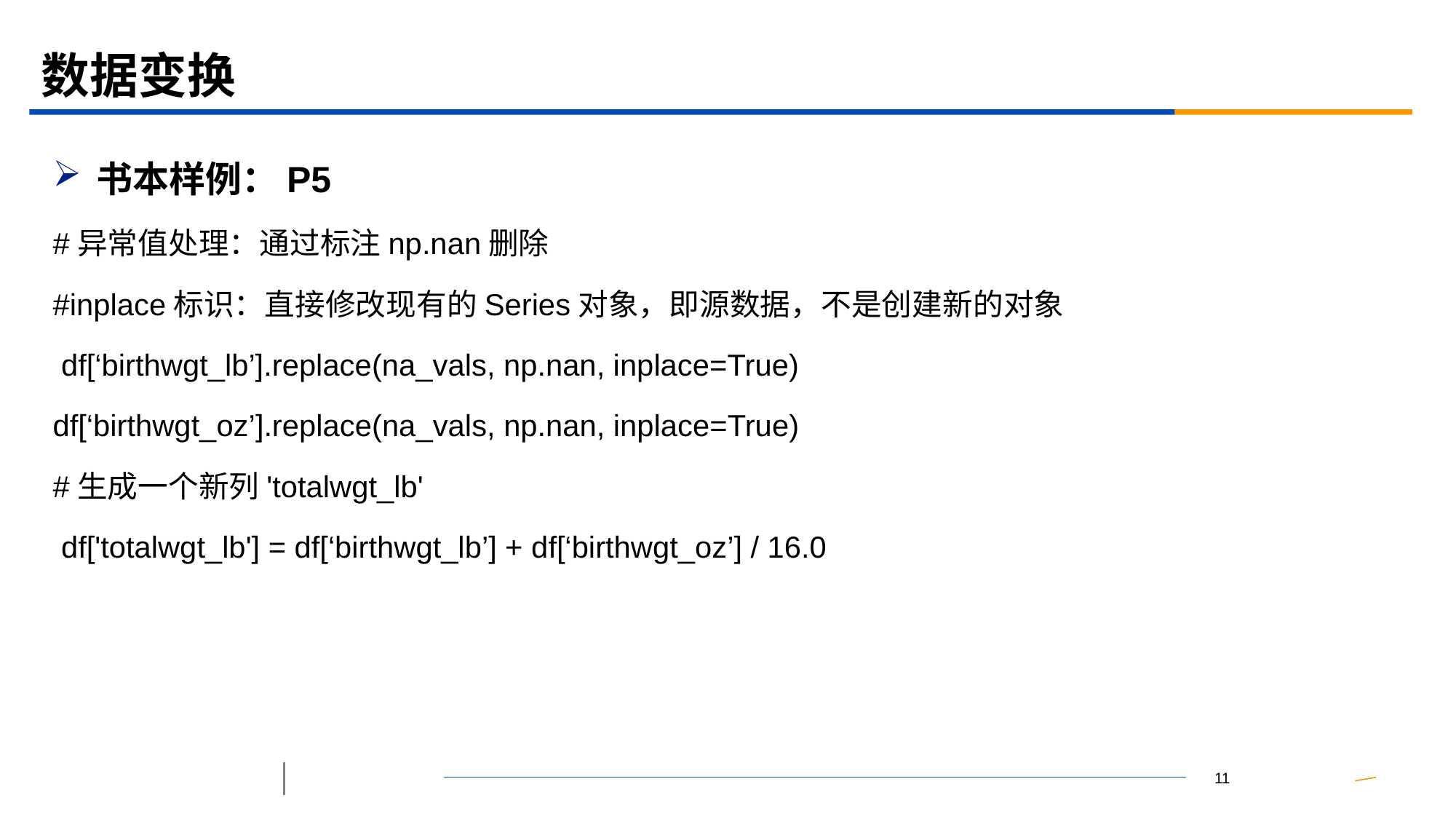

# 数据变换
书本样例：P5
#异常值处理：通过标注np.nan删除
#inplace标识：直接修改现有的Series对象，即源数据，不是创建新的对象
 df[‘birthwgt_lb’].replace(na_vals, np.nan, inplace=True)
df[‘birthwgt_oz’].replace(na_vals, np.nan, inplace=True)
#生成一个新列'totalwgt_lb'
 df['totalwgt_lb'] = df[‘birthwgt_lb’] + df[‘birthwgt_oz’] / 16.0